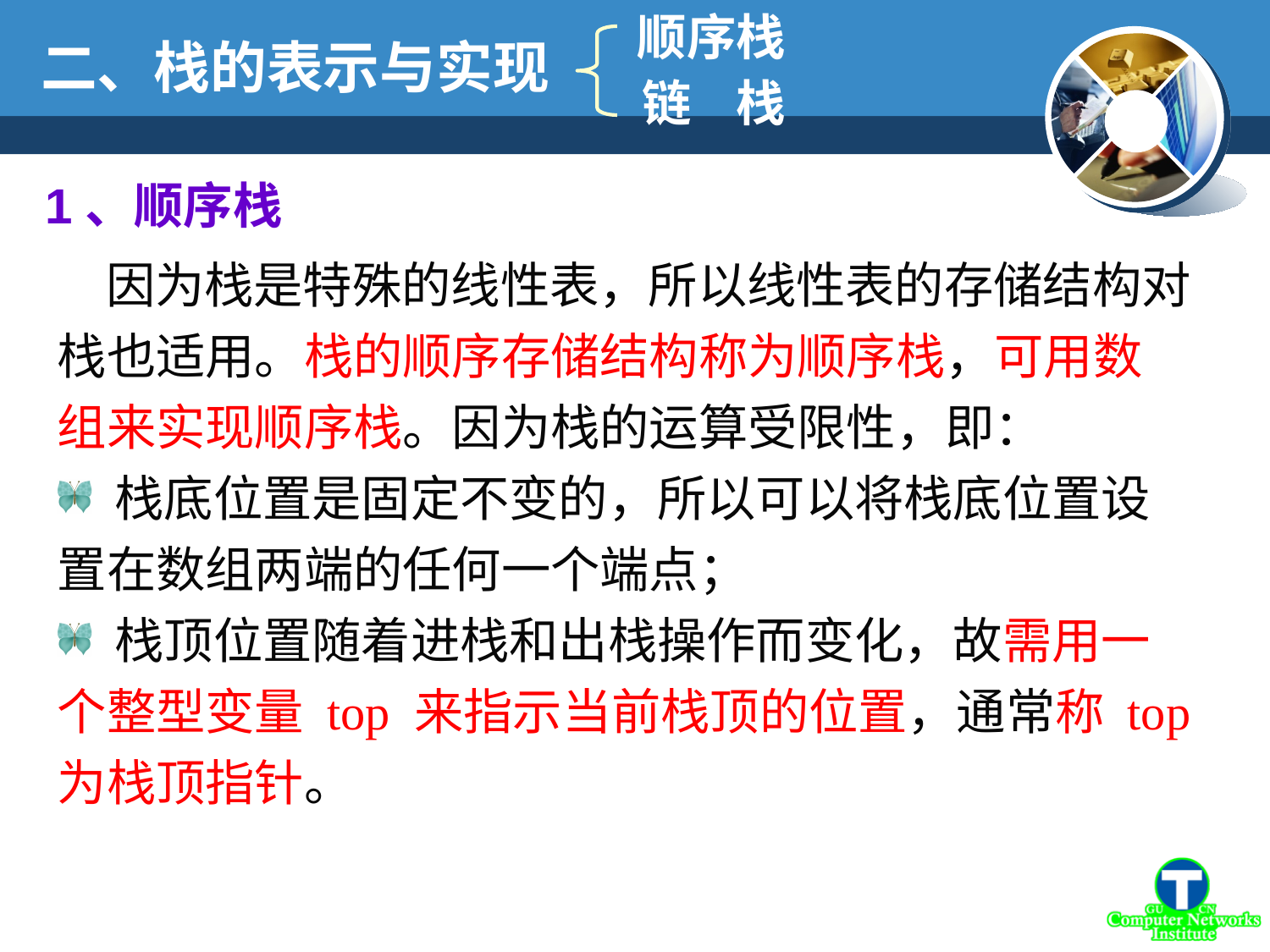

顺序栈

链    栈
二、栈的表示与实现
1、顺序栈
    因为栈是特殊的线性表，所以线性表的存储结构对栈也适用。栈的顺序存储结构称为顺序栈，可用数组来实现顺序栈。因为栈的运算受限性，即：
 栈底位置是固定不变的，所以可以将栈底位置设置在数组两端的任何一个端点；
 栈顶位置随着进栈和出栈操作而变化，故需用一个整型变量 top 来指示当前栈顶的位置，通常称 top 为栈顶指针。